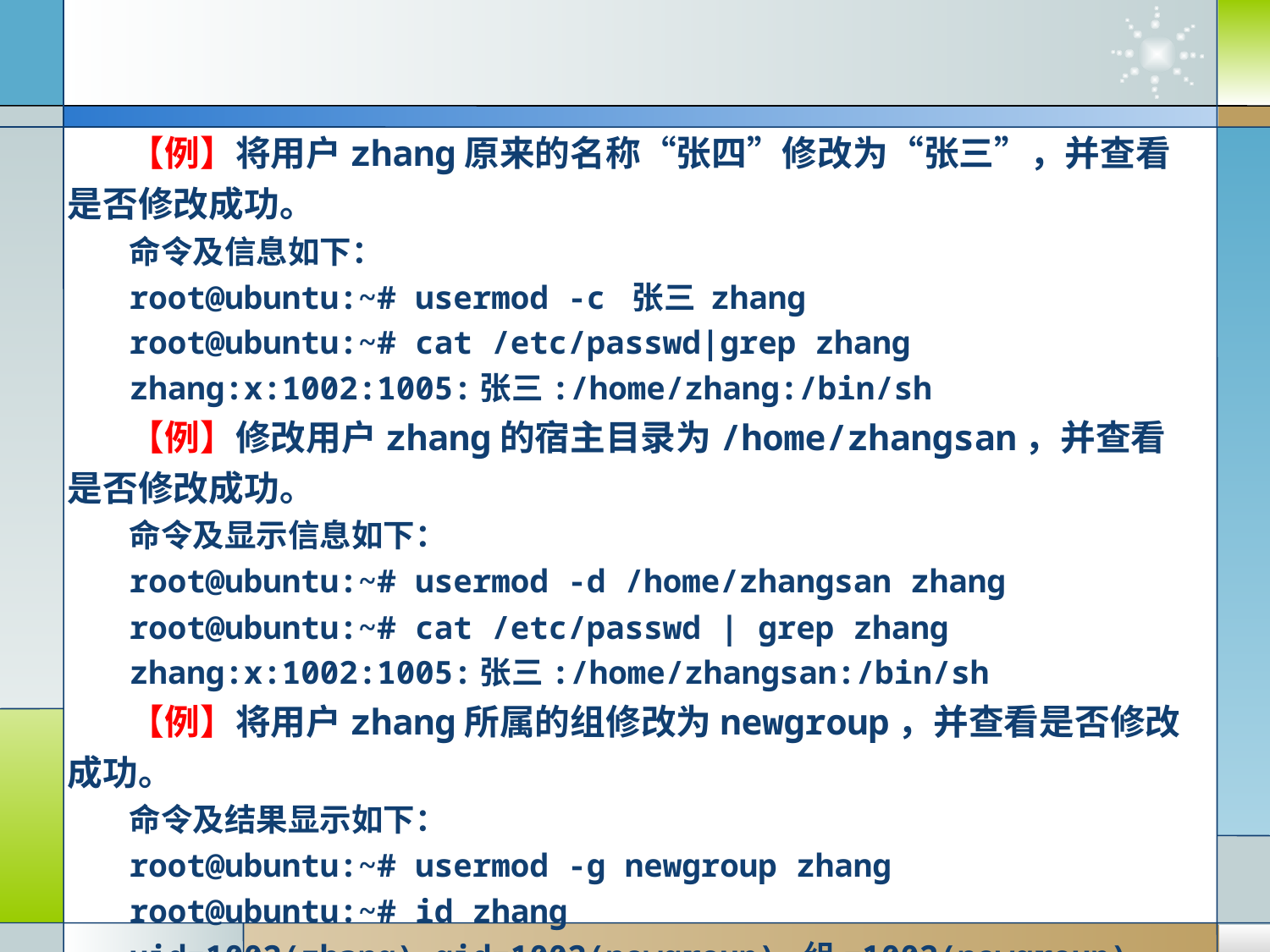

【例】将用户zhang原来的名称“张四”修改为“张三”，并查看是否修改成功。
命令及信息如下：
root@ubuntu:~# usermod -c 张三 zhang
root@ubuntu:~# cat /etc/passwd|grep zhang
zhang:x:1002:1005:张三:/home/zhang:/bin/sh
【例】修改用户zhang的宿主目录为/home/zhangsan，并查看是否修改成功。
命令及显示信息如下：
root@ubuntu:~# usermod -d /home/zhangsan zhang
root@ubuntu:~# cat /etc/passwd | grep zhang
zhang:x:1002:1005:张三:/home/zhangsan:/bin/sh
【例】将用户zhang所属的组修改为newgroup，并查看是否修改成功。
命令及结果显示如下：
root@ubuntu:~# usermod -g newgroup zhang
root@ubuntu:~# id zhang
uid=1002(zhang) gid=1002(newgroup) 组=1002(newgroup)